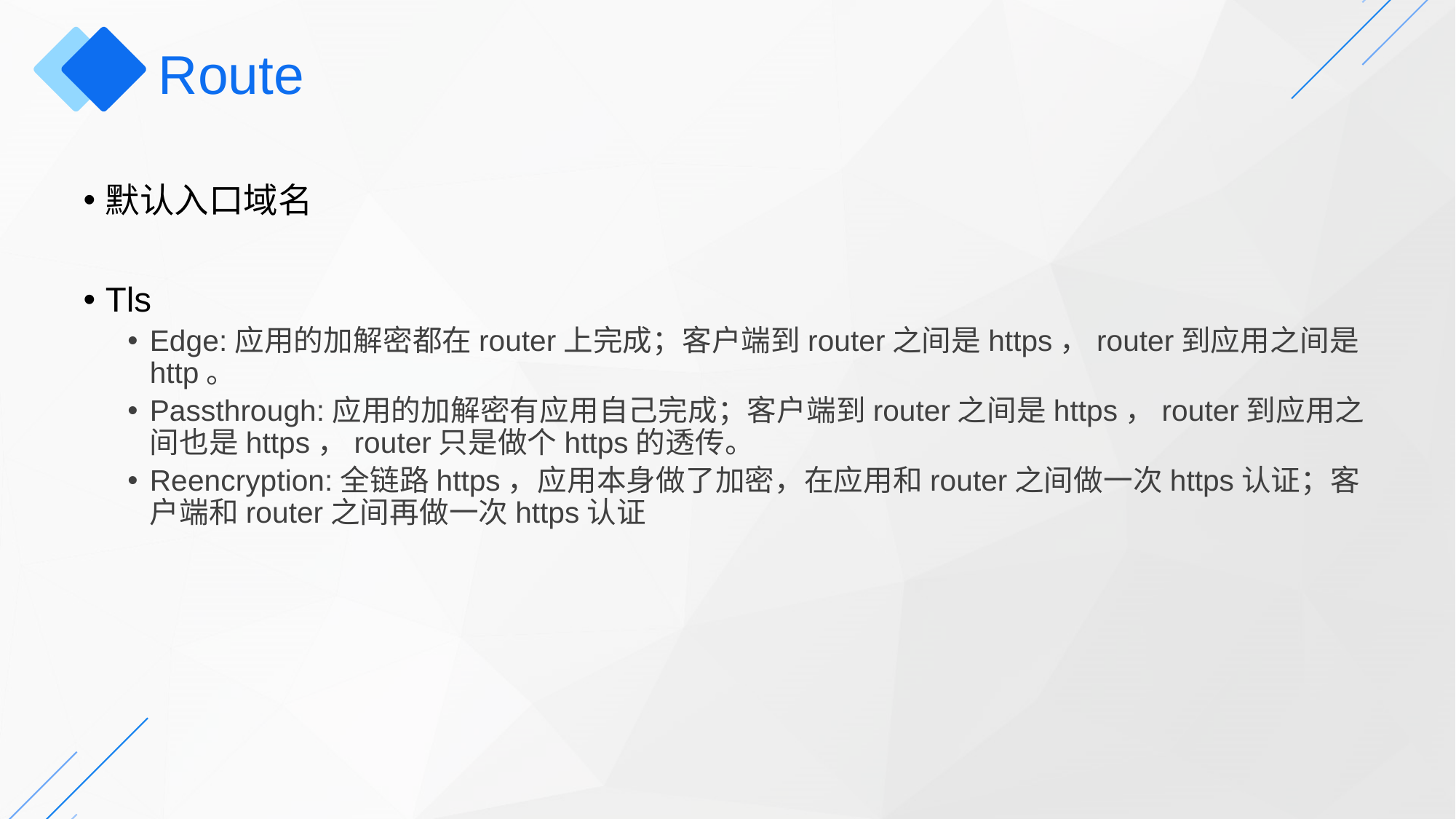

Route
默认入口域名

Tls
Edge:应用的加解密都在router上完成；客户端到router之间是https，router到应用之间是http。
Passthrough:应用的加解密有应用自己完成；客户端到router之间是https，router到应用之间也是https，router只是做个https的透传。
Reencryption:全链路https，应用本身做了加密，在应用和router之间做一次https认证；客户端和router之间再做一次https认证